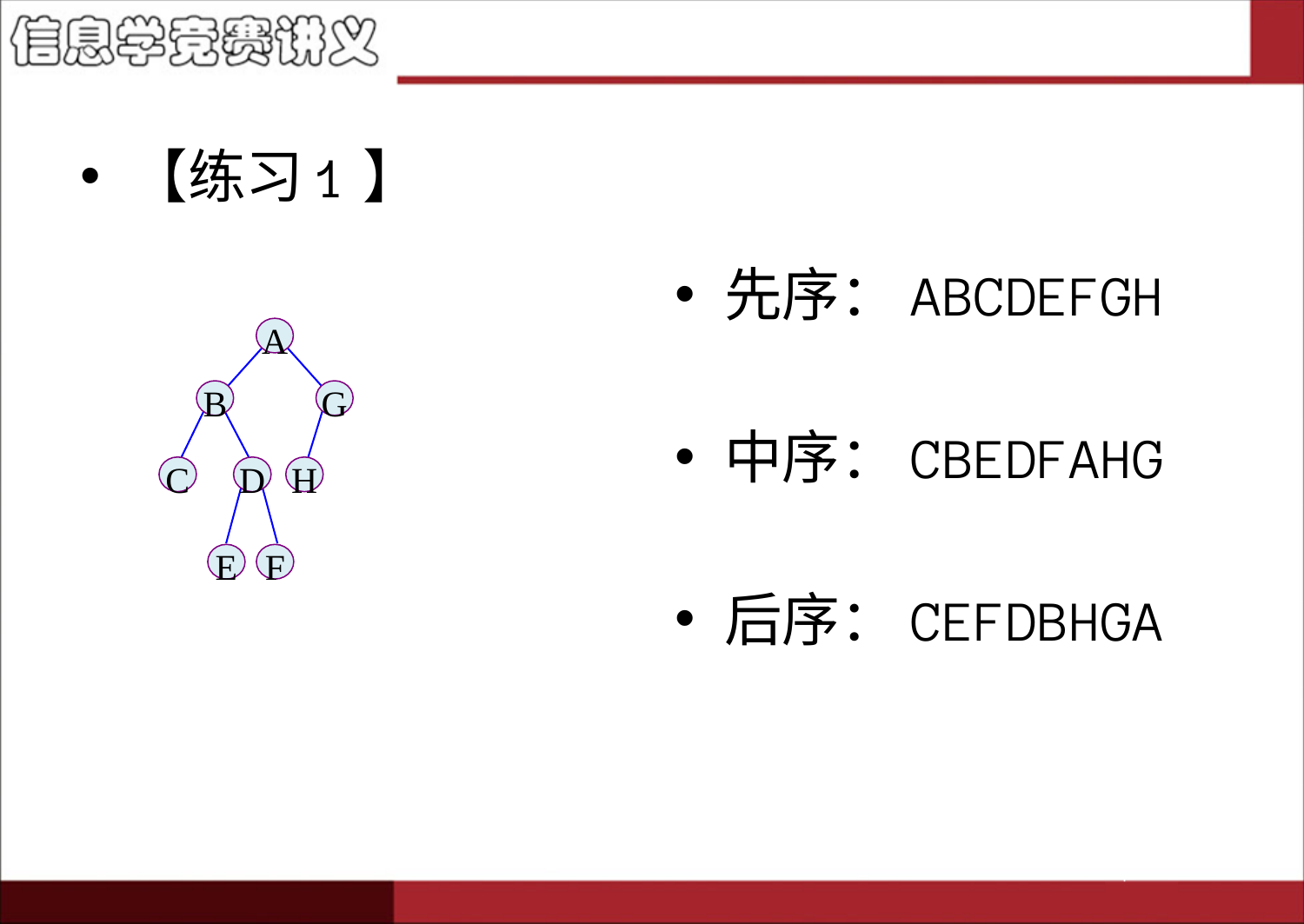

#
【练习1】

先序：ABCDEFGH

中序：CBEDFAHG

后序：CEFDBHGA

A

B
G

C
D
H

E
F